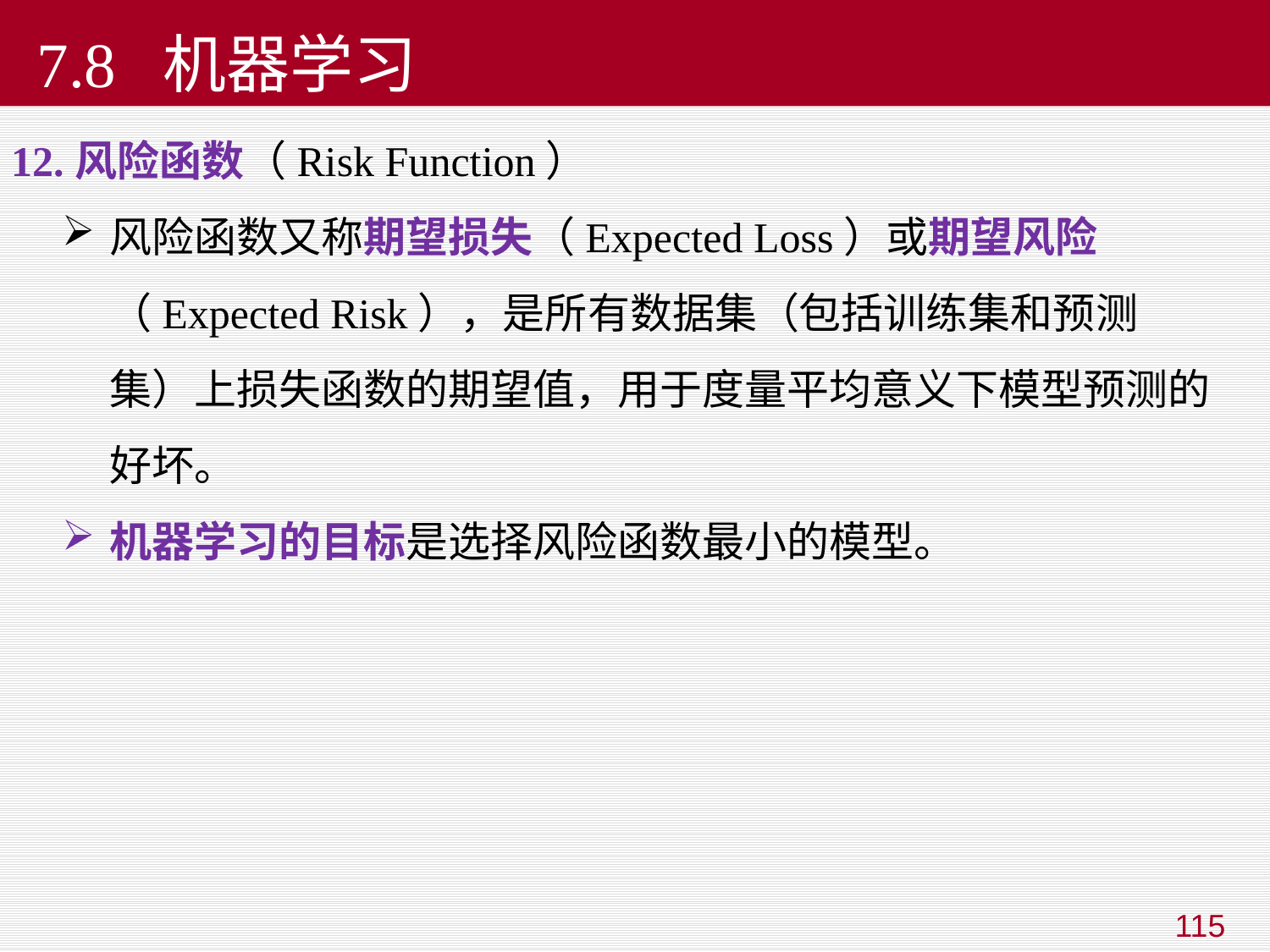

7.8  机器学习
12.风险函数（Risk Function）
风险函数又称期望损失（Expected Loss）或期望风险（Expected Risk），是所有数据集（包括训练集和预测集）上损失函数的期望值，用于度量平均意义下模型预测的好坏。
机器学习的目标是选择风险函数最小的模型。

115